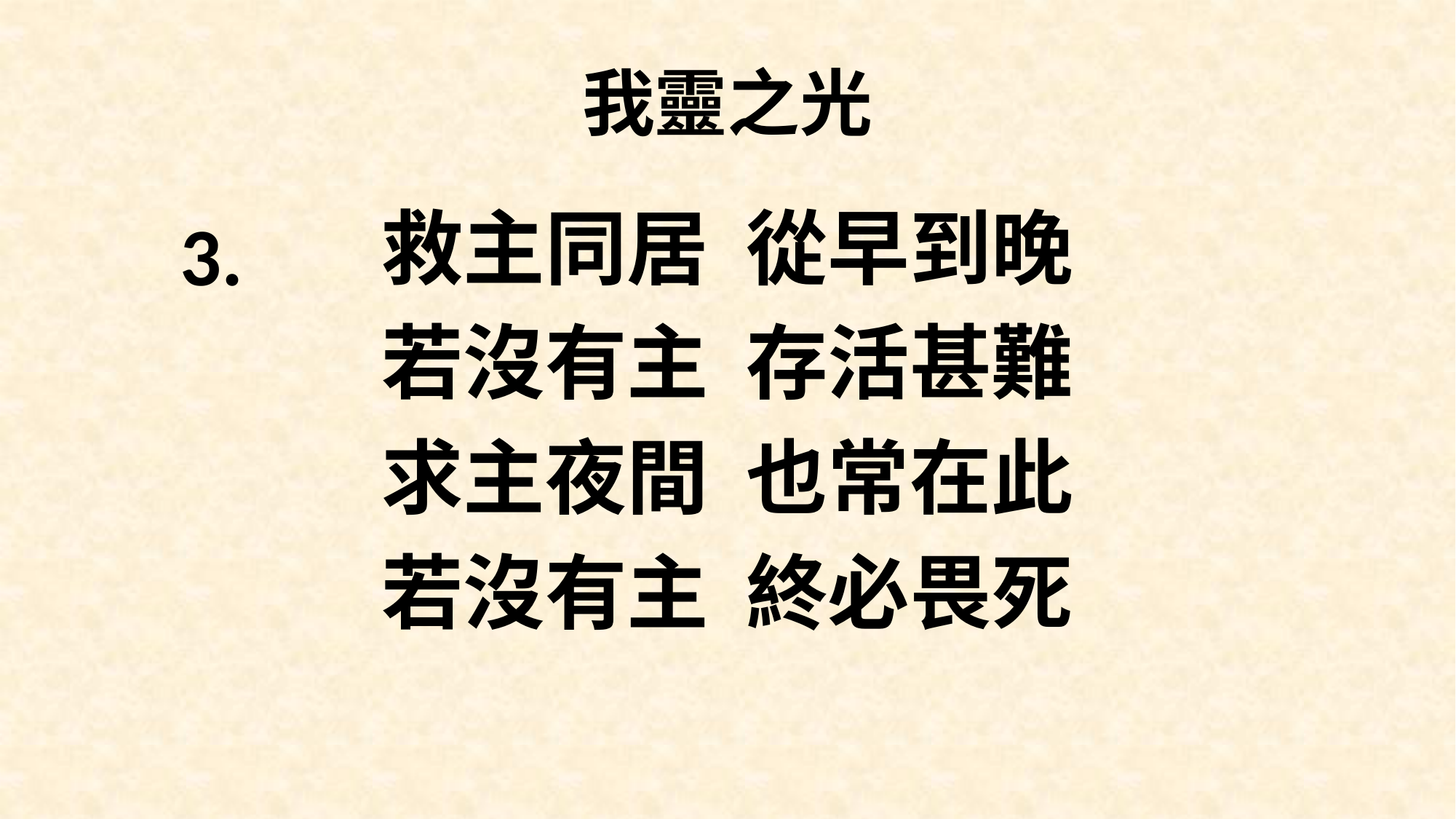

# 我靈之光
救主同居  從早到晚
若沒有主  存活甚難
求主夜間  也常在此
若沒有主  終必畏死
3.